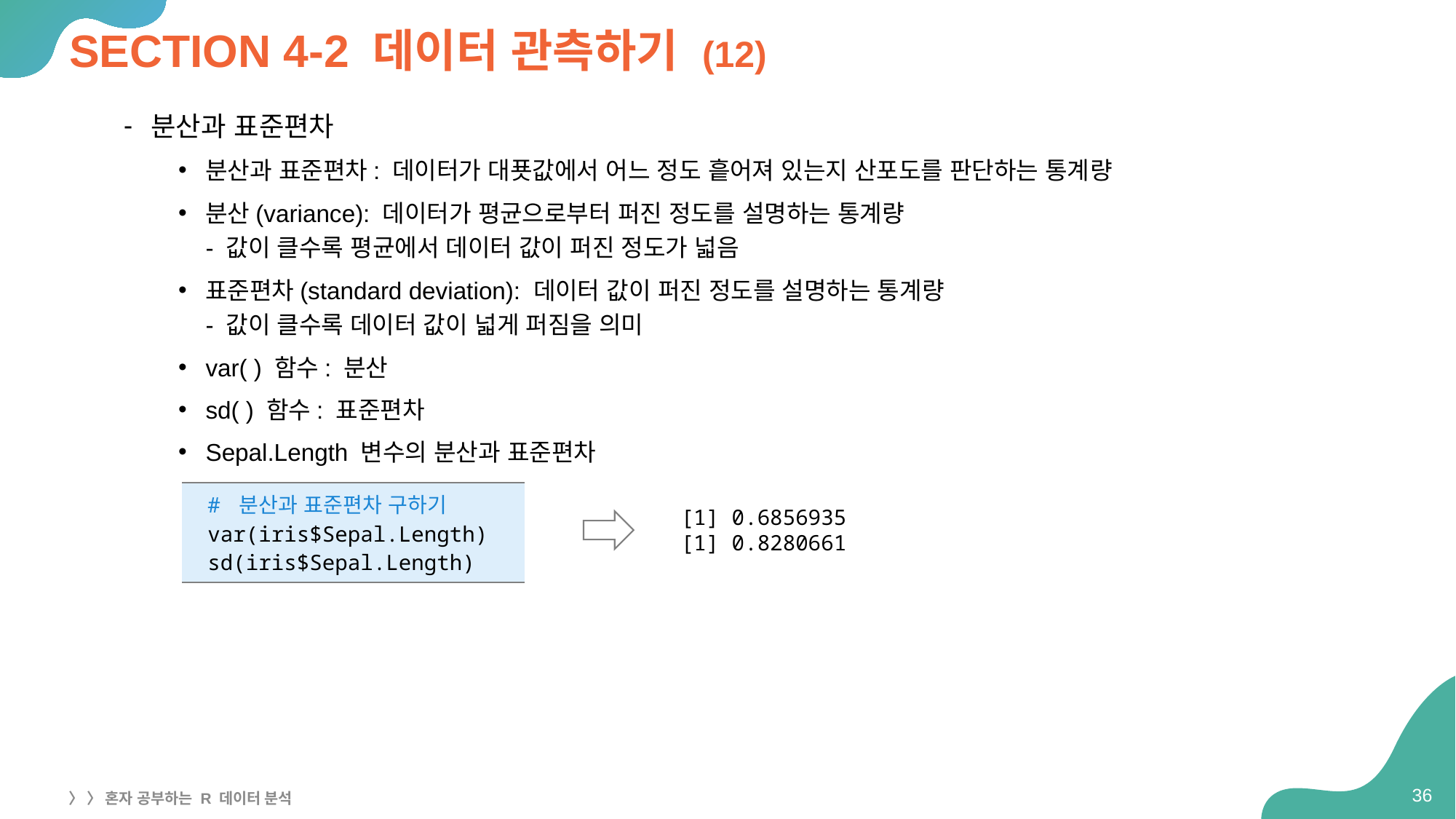

# SECTION 4-2 데이터 관측하기 (12)
분산과 표준편차
분산과 표준편차: 데이터가 대푯값에서 어느 정도 흩어져 있는지 산포도를 판단하는 통계량
분산(variance): 데이터가 평균으로부터 퍼진 정도를 설명하는 통계량
- 값이 클수록 평균에서 데이터 값이 퍼진 정도가 넓음
표준편차(standard deviation): 데이터 값이 퍼진 정도를 설명하는 통계량
- 값이 클수록 데이터 값이 넓게 퍼짐을 의미
var( ) 함수: 분산
sd( ) 함수: 표준편차
Sepal.Length 변수의 분산과 표준편차
| # 분산과 표준편차 구하기 var(iris$Sepal.Length) sd(iris$Sepal.Length) |
| --- |
[1] 0.6856935
[1] 0.8280661

36
〉 〉 혼자 공부하는 R 데이터 분석